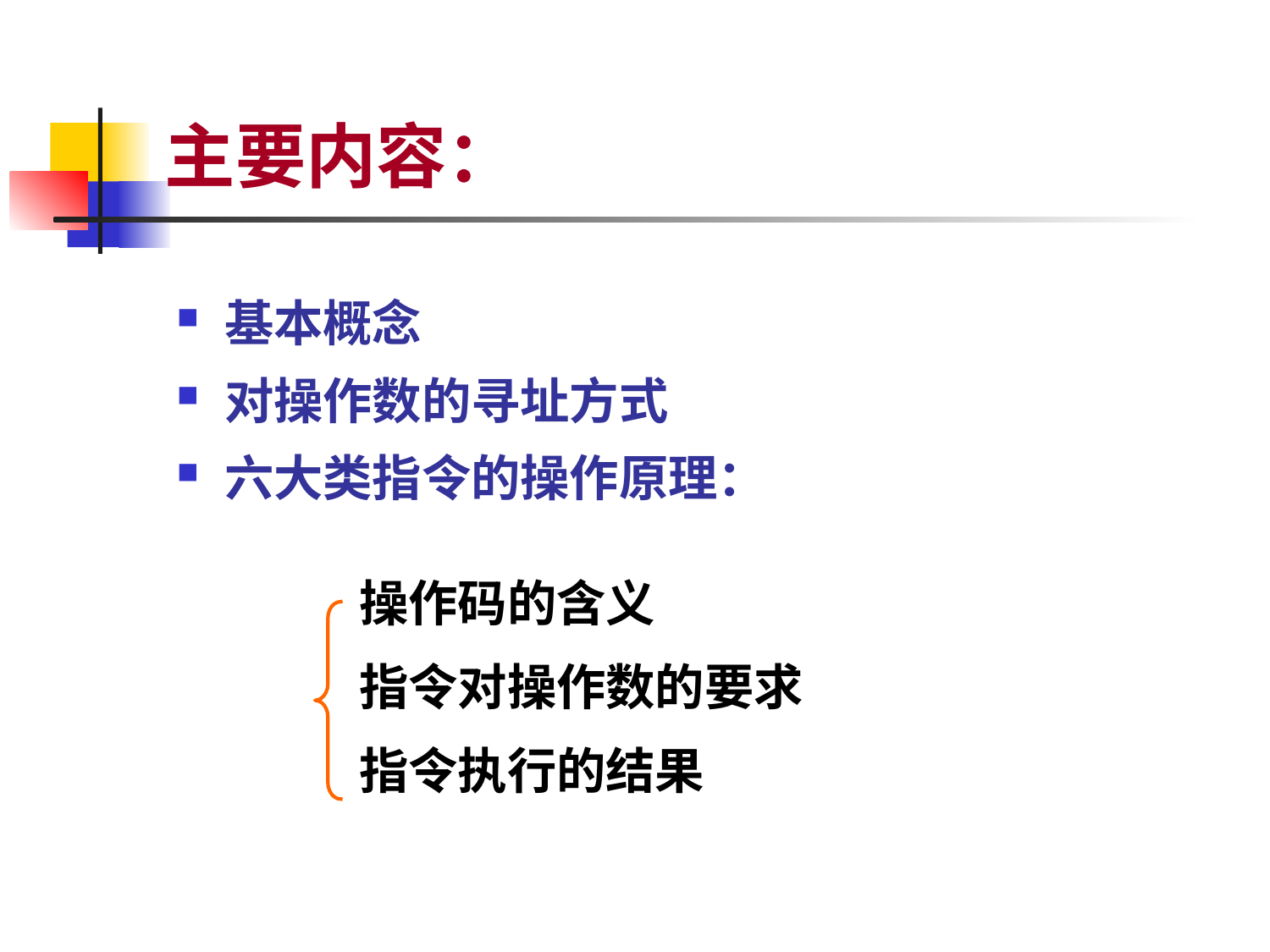

# 主要内容：
基本概念
对操作数的寻址方式
六大类指令的操作原理：

操作码的含义
指令对操作数的要求
指令执行的结果

3